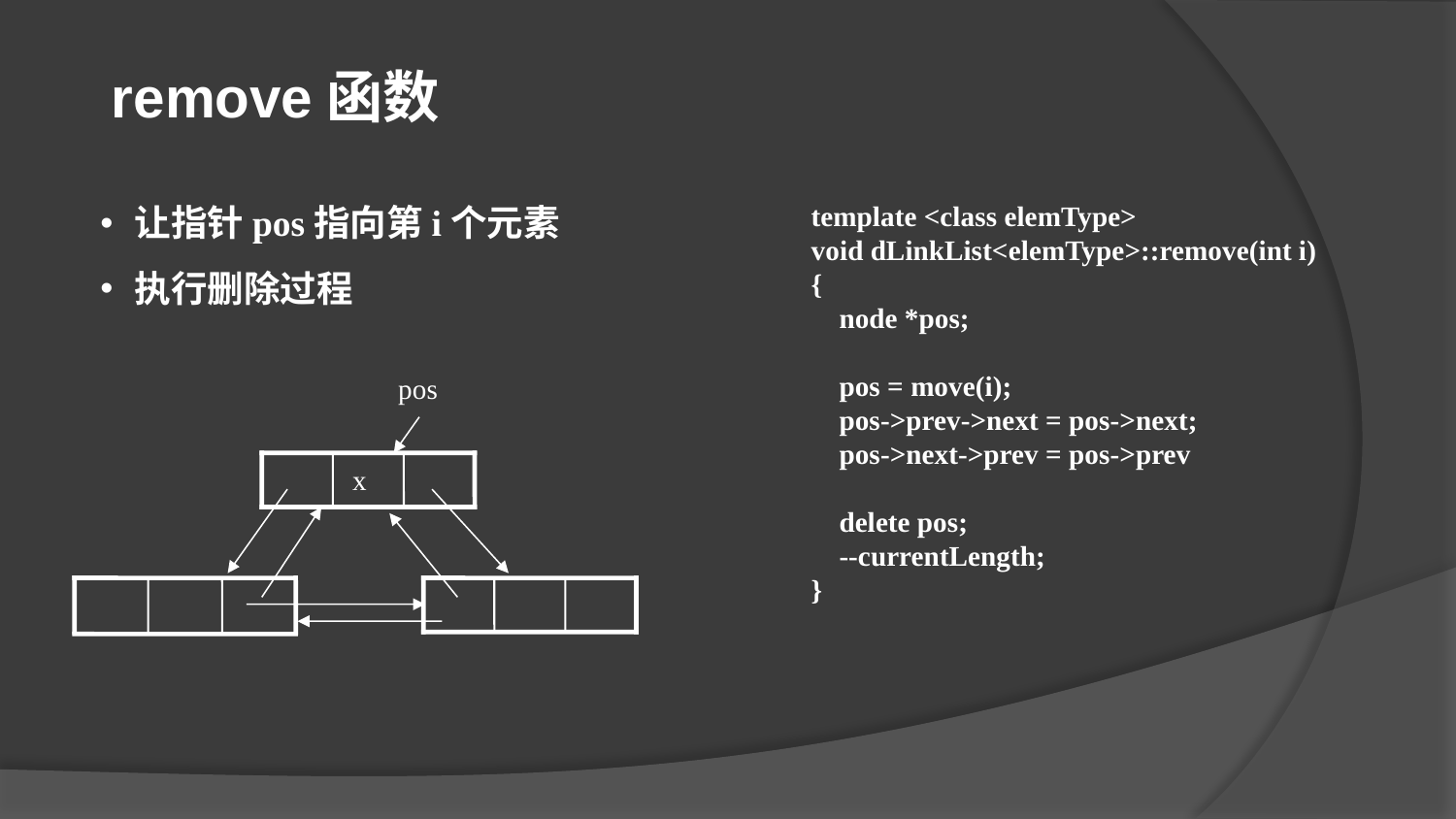

remove函数
让指针pos指向第i个元素
执行删除过程
template <class elemType>
void dLinkList<elemType>::remove(int i)
{
    node *pos;

    pos = move(i);
    pos->prev->next = pos->next;
    pos->next->prev = pos->prev

    delete pos;
    --currentLength;
}
pos

x